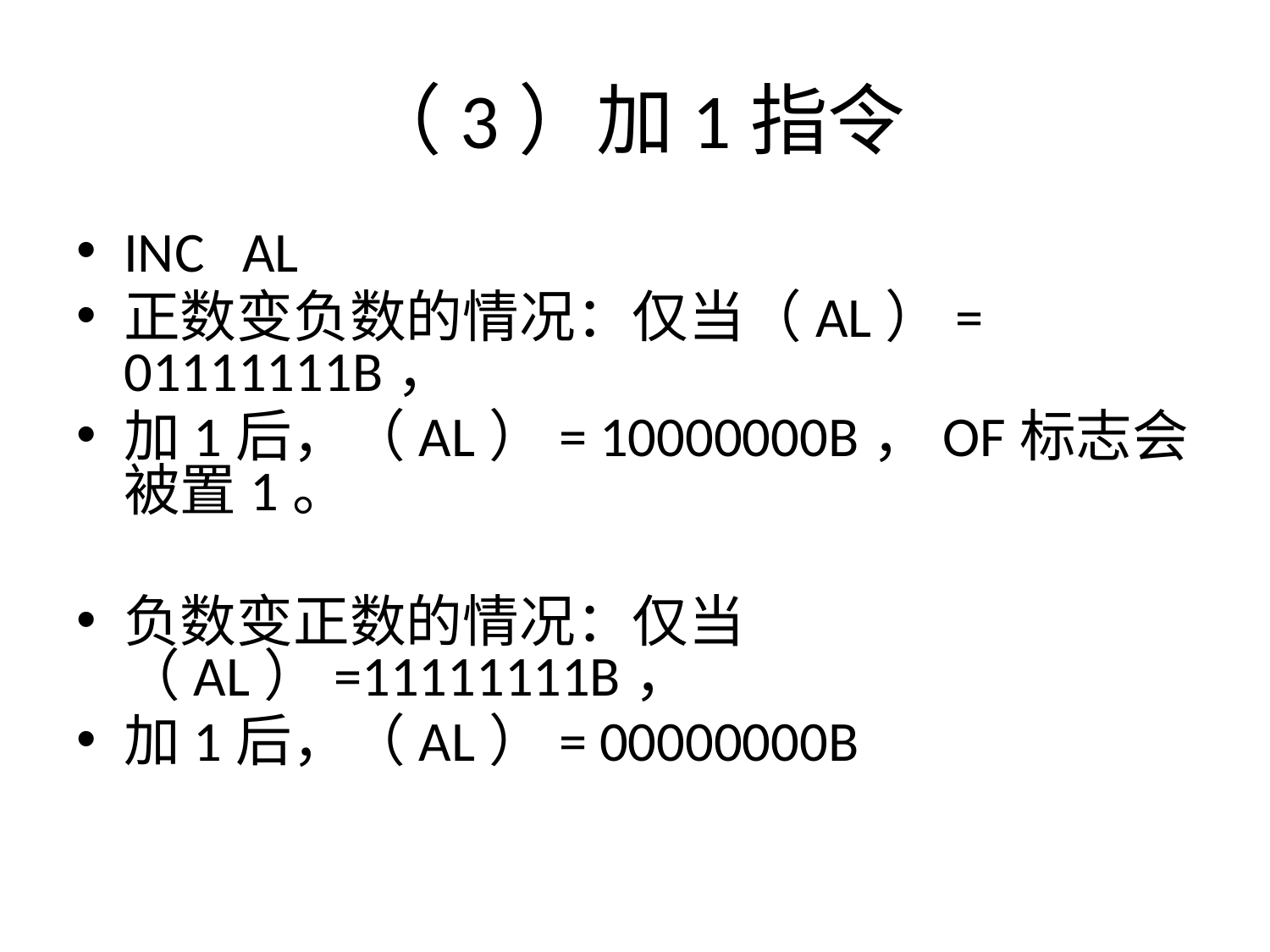

# （3）加1指令
INC   AL
正数变负数的情况：仅当（AL）= 01111111B，
加1后，（AL）= 10000000B，OF标志会被置1。

负数变正数的情况：仅当（AL）=11111111B，
加1后，（AL）= 00000000B